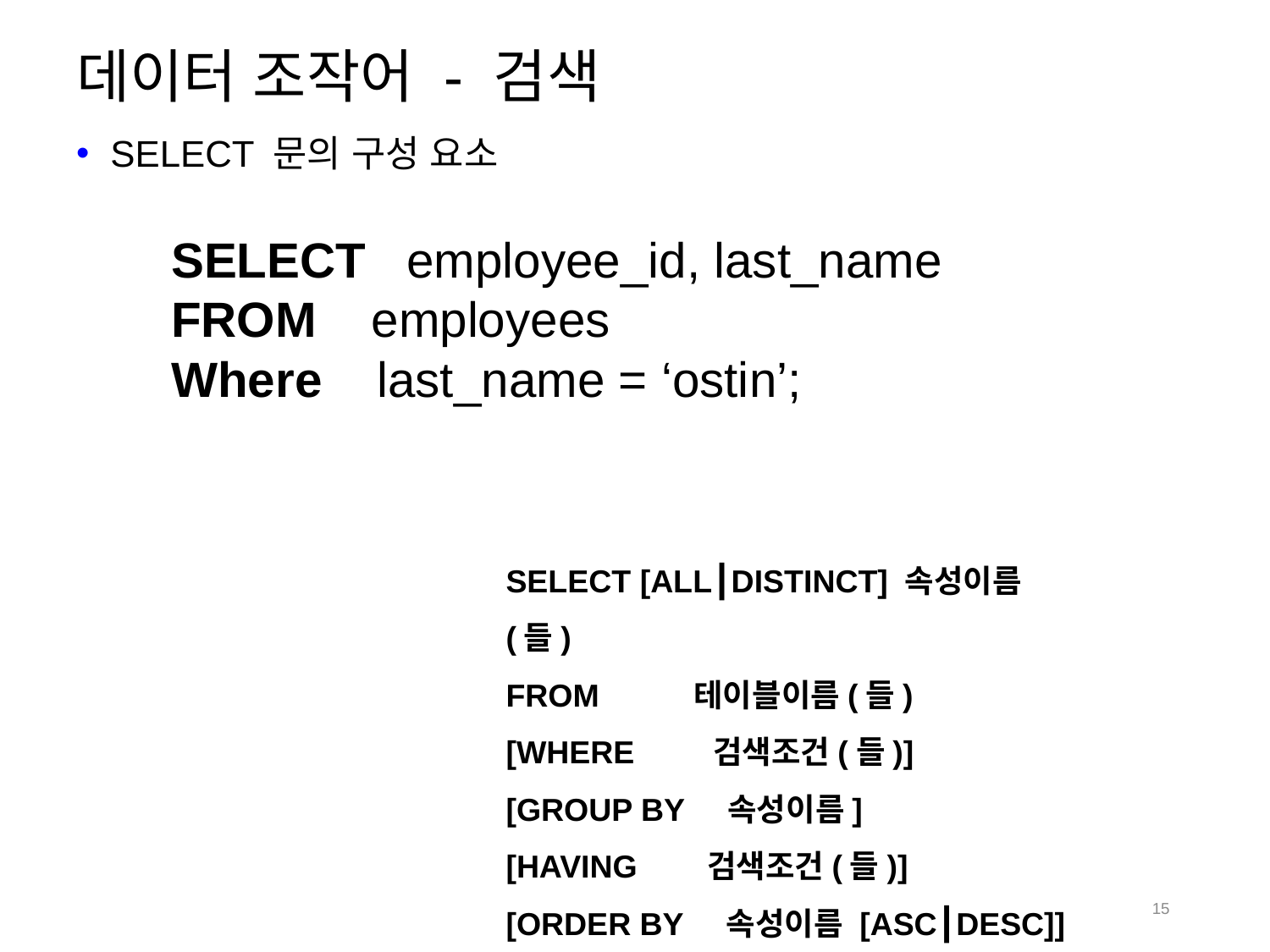

# 데이터 조작어 - 검색
 SELECT 문의 구성 요소

SELECT   employee_id, last_name
FROM    employees
Where    last_name = ‘ostin’;
SELECT [ALL┃DISTINCT] 속성이름(들)
FROM 	      테이블이름(들)
[WHERE        검색조건(들)]
[GROUP BY    속성이름]
[HAVING       검색조건(들)]
[ORDER BY    속성이름 [ASC┃DESC]]
15